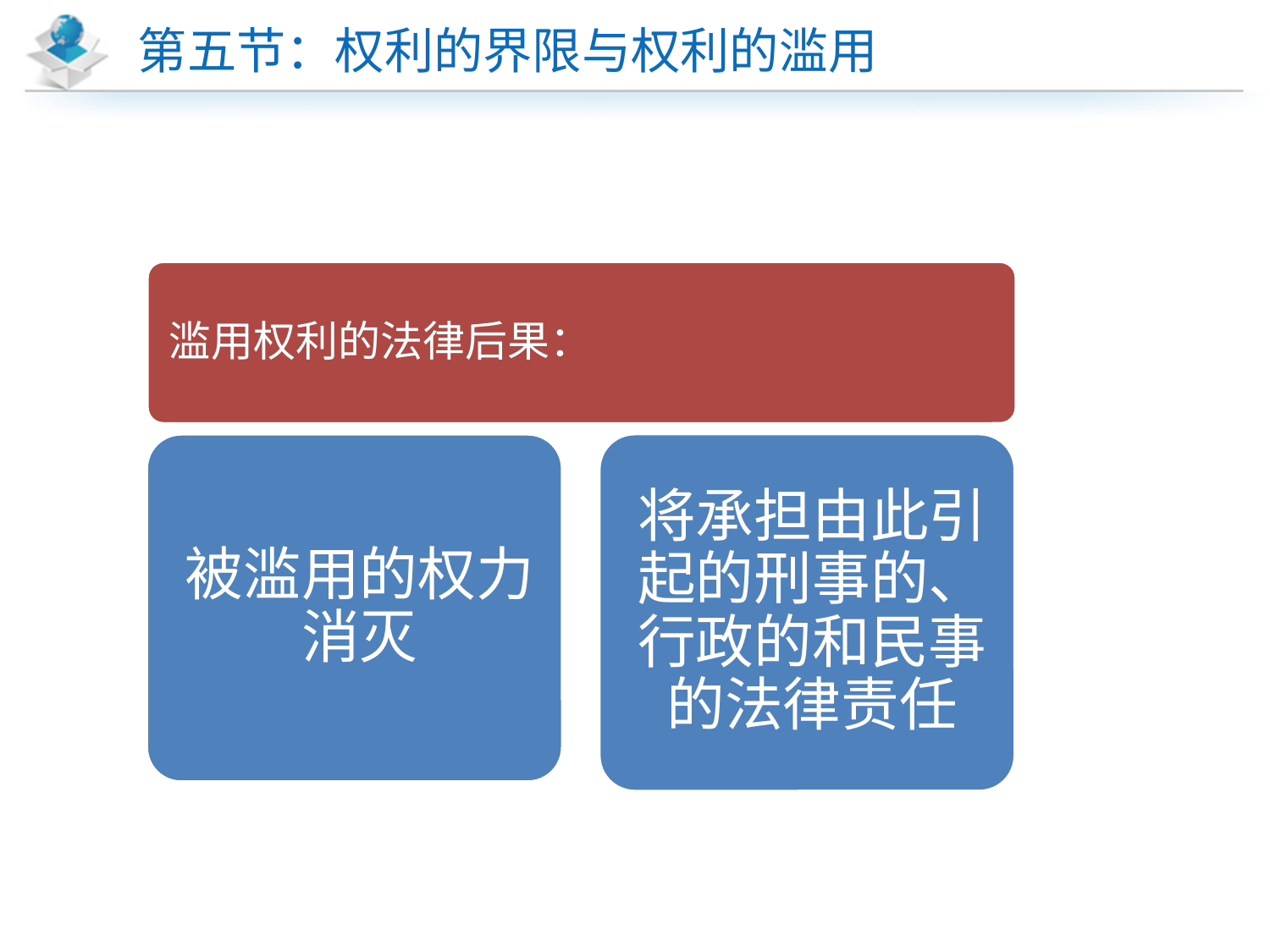

# 第五节：权利的界限与权利的滥用
滥用权利的法律后果：
被滥用的权力消灭
将承担由此引起的刑事的、行政的和民事的法律责任